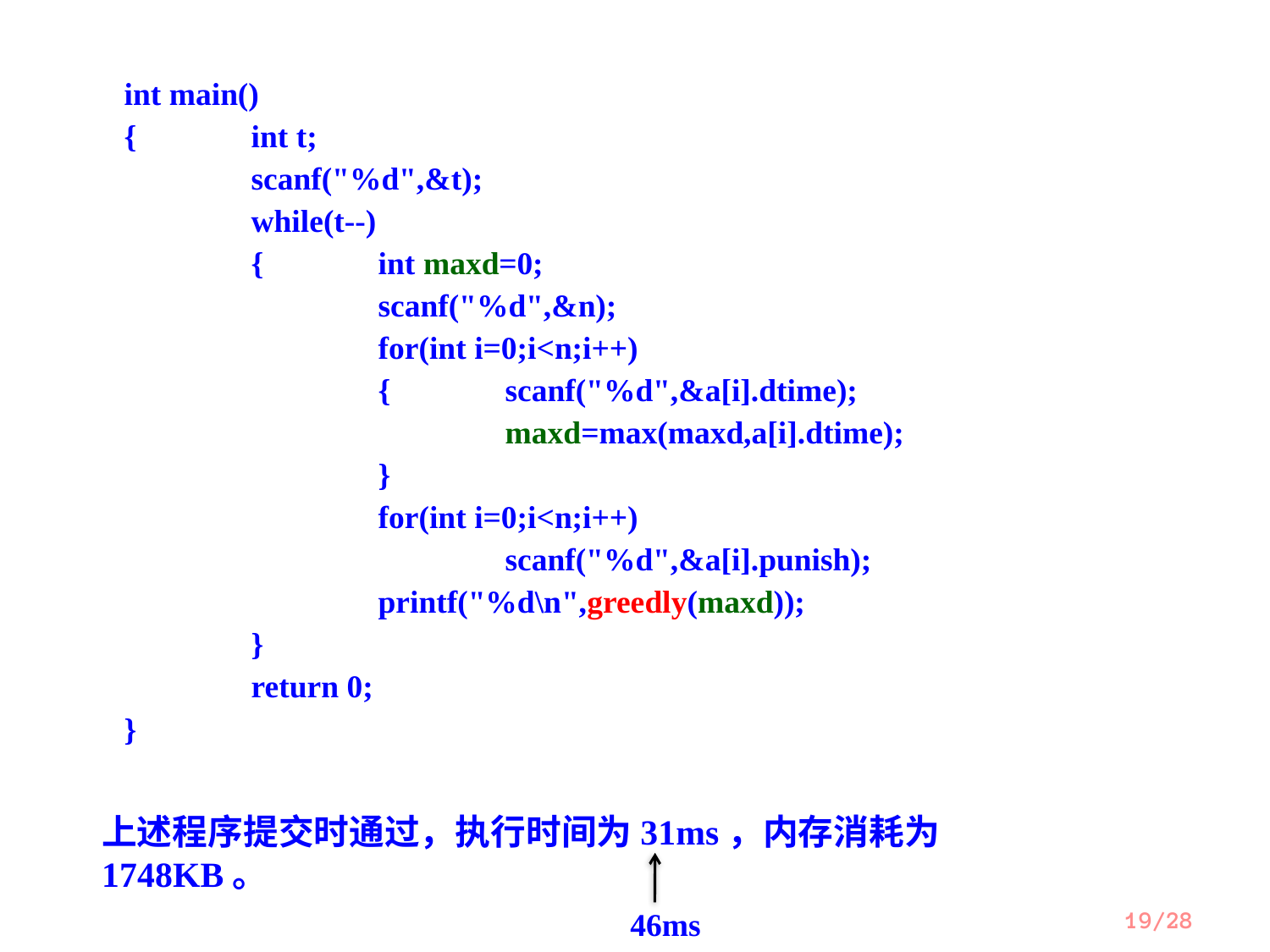

int main()
{	int t;
  	scanf("%d",&t);
  	while(t--)
  	{	int maxd=0;
    		scanf("%d",&n);
    		for(int i=0;i<n;i++)
    		{	scanf("%d",&a[i].dtime);
			maxd=max(maxd,a[i].dtime);
		}
    		for(int i=0;i<n;i++)
     			scanf("%d",&a[i].punish);
    		printf("%d\n",greedly(maxd));
  	}
  	return 0;
}
上述程序提交时通过，执行时间为31ms，内存消耗为1748KB。
19/28
46ms